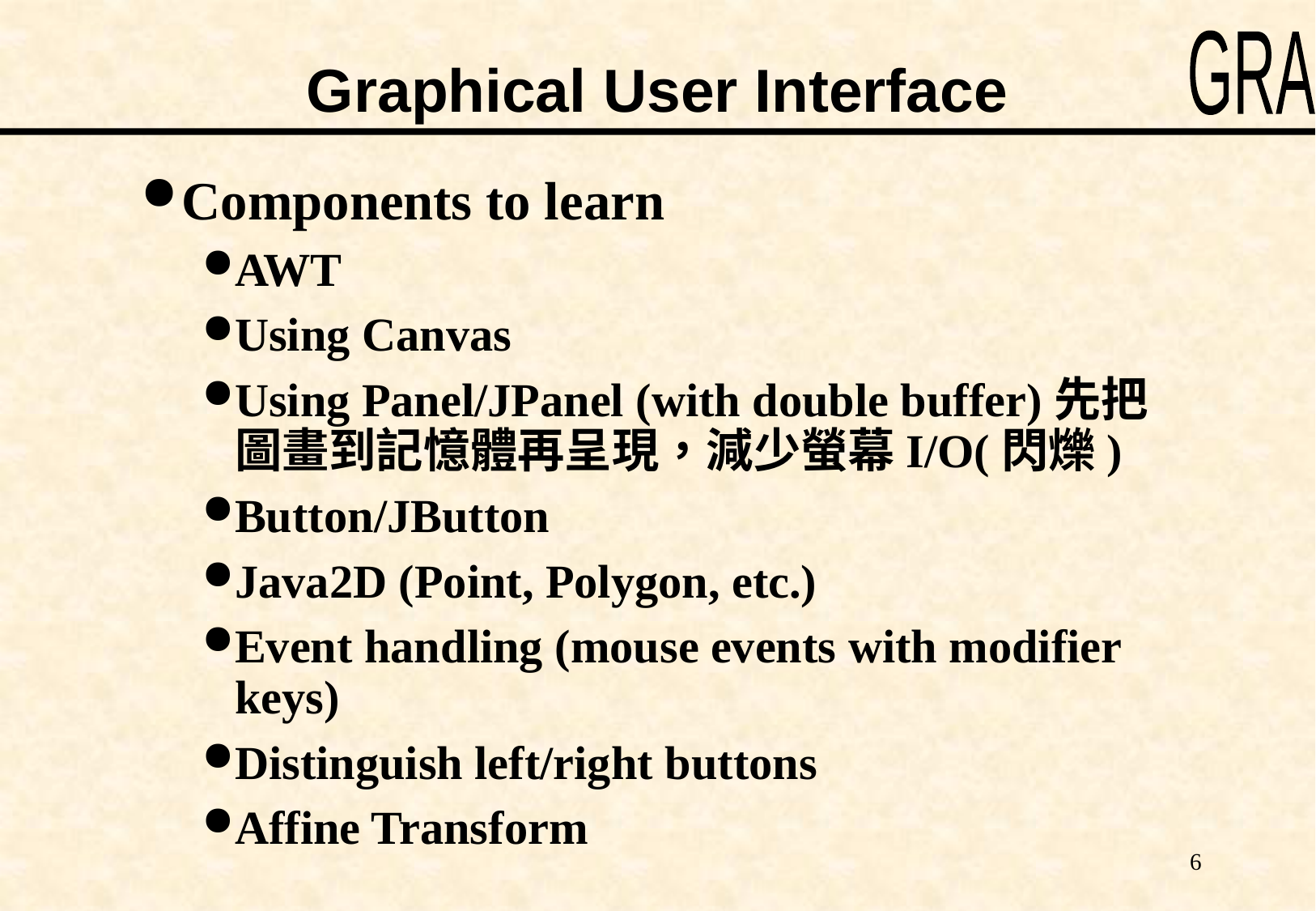

# Graphical User Interface
Components to learn
AWT
Using Canvas
Using Panel/JPanel (with double buffer)先把圖畫到記憶體再呈現，減少螢幕I/O(閃爍)
Button/JButton
Java2D (Point, Polygon, etc.)
Event handling (mouse events with modifier keys)
Distinguish left/right buttons
Affine Transform
6